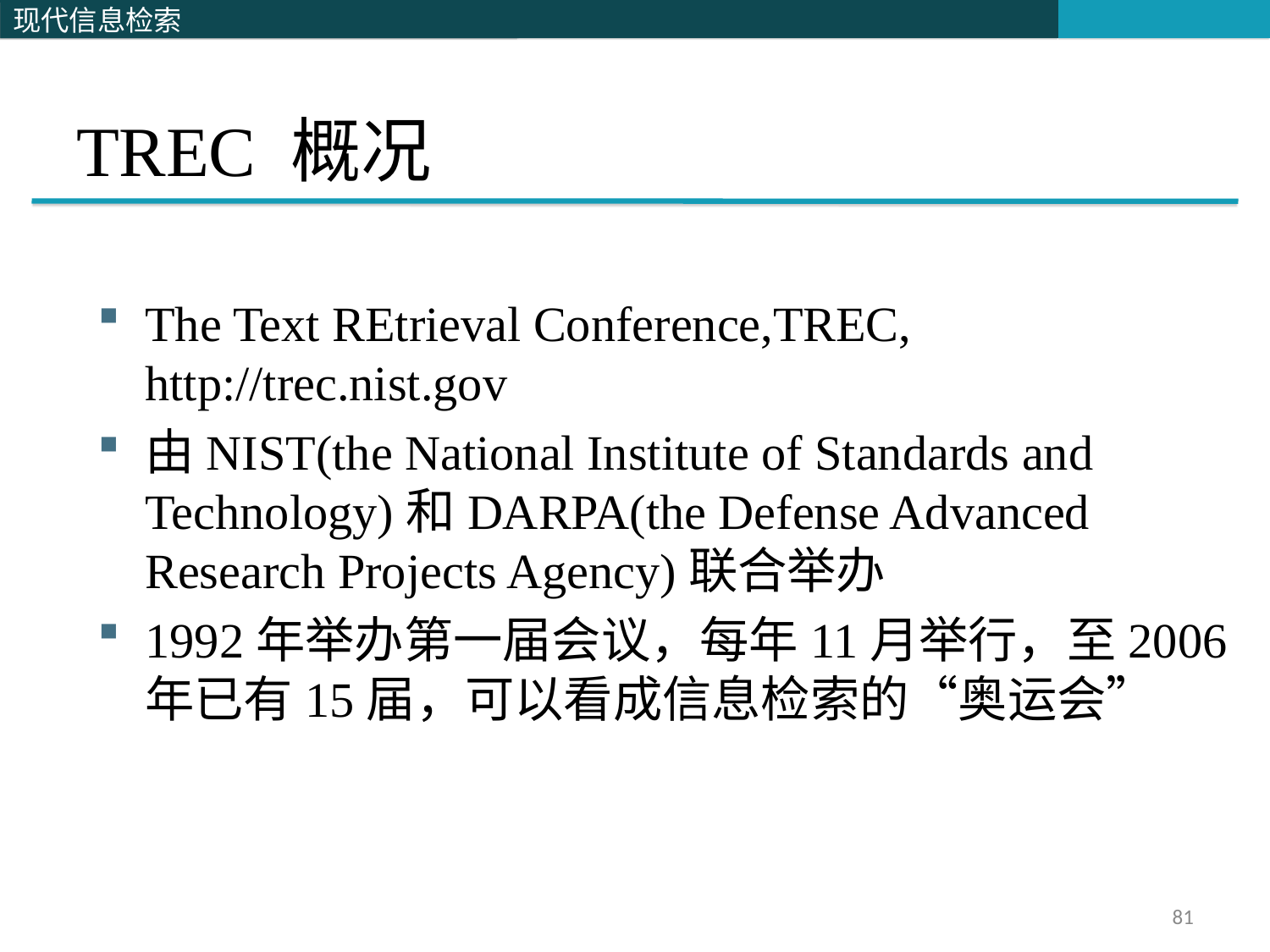

# TREC 概况
The Text REtrieval Conference,TREC, http://trec.nist.gov
由NIST(the National Institute of Standards and Technology)和DARPA(the Defense Advanced Research Projects Agency)联合举办
1992年举办第一届会议，每年11月举行，至2006年已有15届，可以看成信息检索的“奥运会”

81